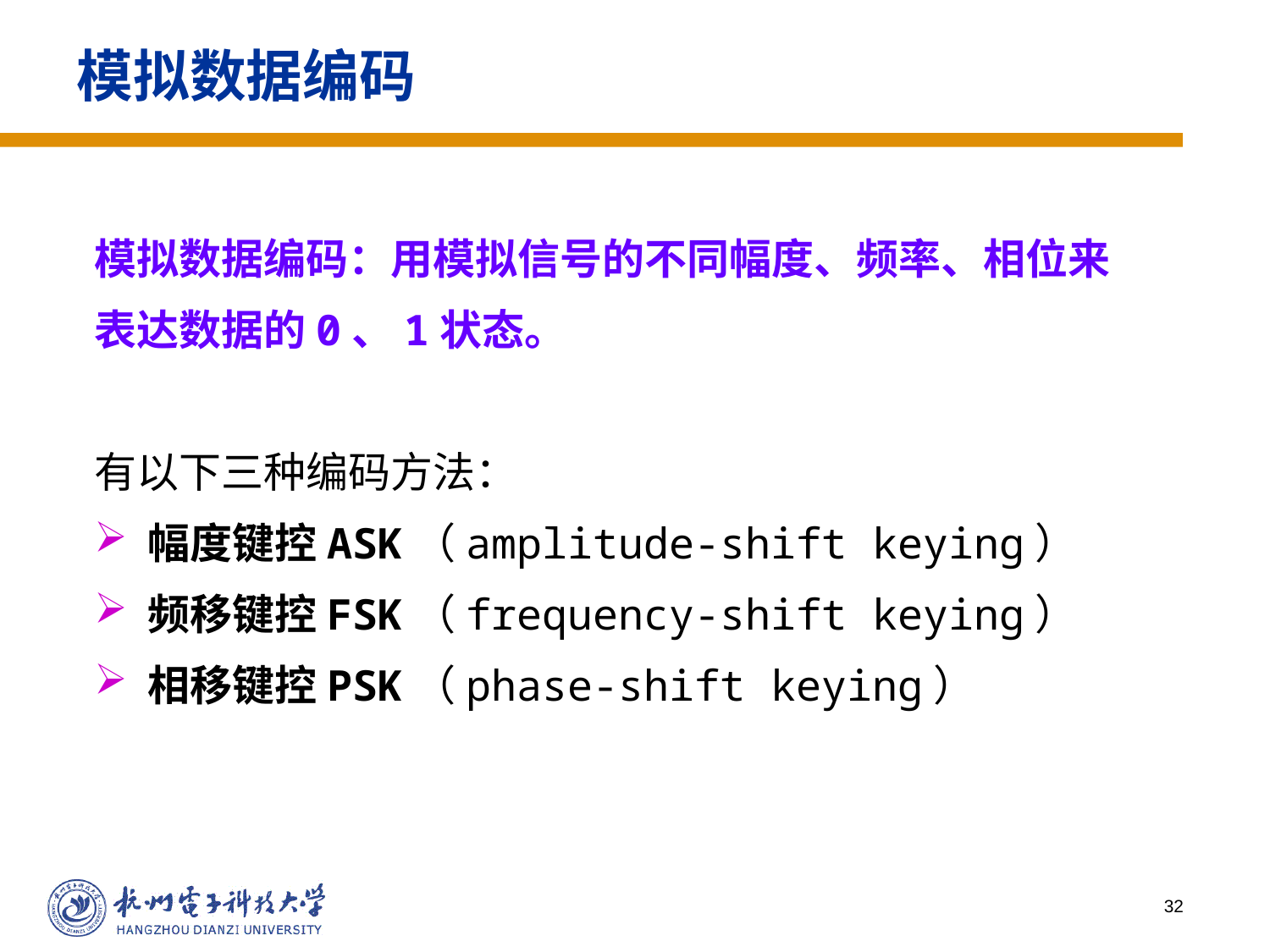

# 模拟数据编码
模拟数据编码：用模拟信号的不同幅度、频率、相位来表达数据的0、1状态。

有以下三种编码方法：
 幅度键控ASK（amplitude-shift keying）
 频移键控FSK（frequency-shift keying）
 相移键控PSK（phase-shift keying）

32